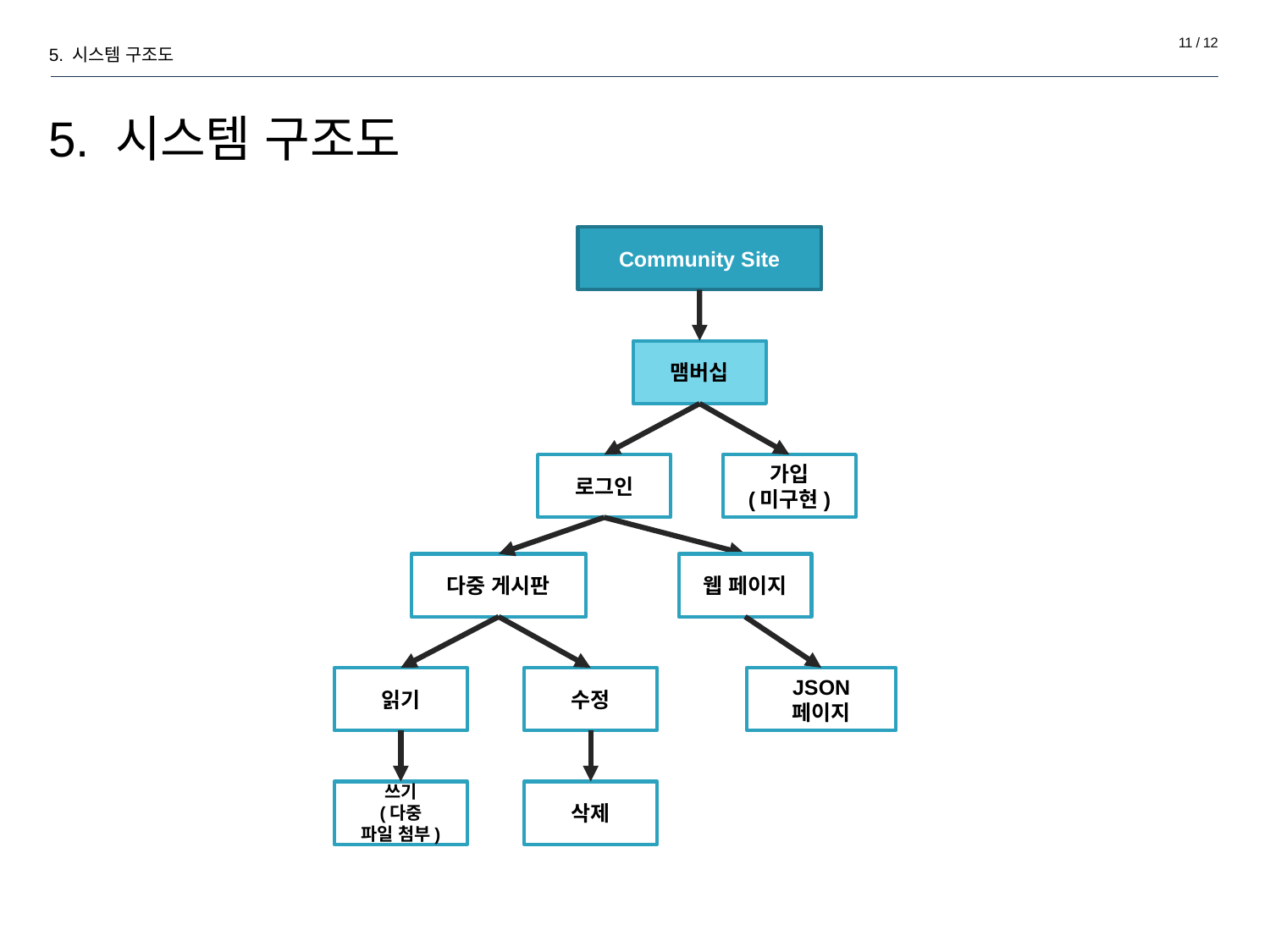

11 / 12
5. 시스템 구조도
# 5. 시스템 구조도
Community Site
맴버십
로그인
가입
(미구현)
다중 게시판
웹 페이지
JSON 페이지
읽기
수정
쓰기
(다중
파일 첨부)
삭제